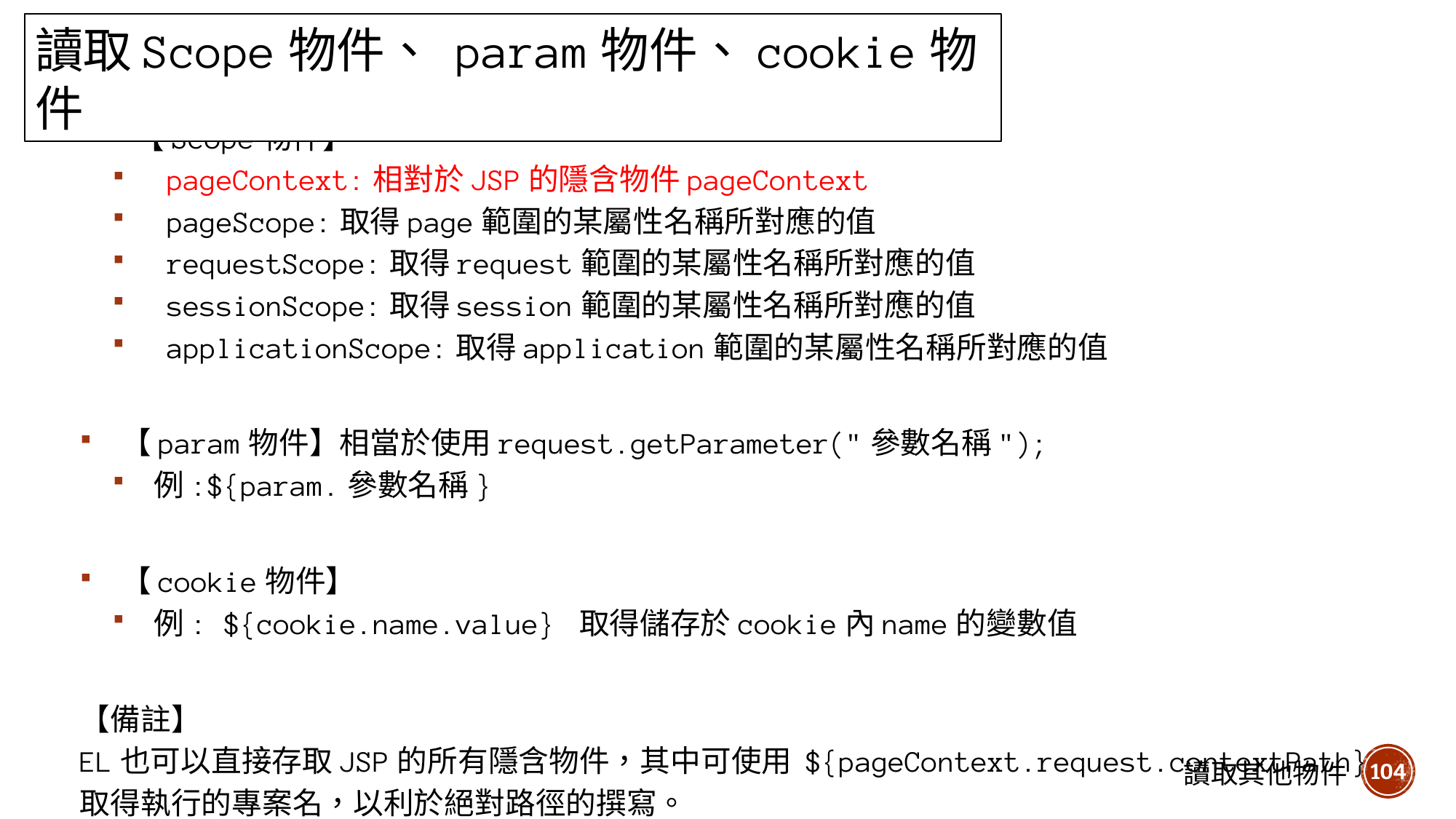

讀取Scope物件、 param物件、cookie物件
【Scope物件】
pageContext:相對於JSP的隱含物件pageContext
pageScope:取得page範圍的某屬性名稱所對應的值
requestScope:取得request範圍的某屬性名稱所對應的值
sessionScope:取得session範圍的某屬性名稱所對應的值
applicationScope:取得application範圍的某屬性名稱所對應的值

【param物件】相當於使用request.getParameter("參數名稱");
例:${param.參數名稱}

【cookie物件】
例: ${cookie.name.value} 取得儲存於cookie內name的變數值

【備註】
EL也可以直接存取JSP的所有隱含物件，其中可使用 ${pageContext.request.contextPath}
取得執行的專案名，以利於絕對路徑的撰寫。
104
讀取其他物件